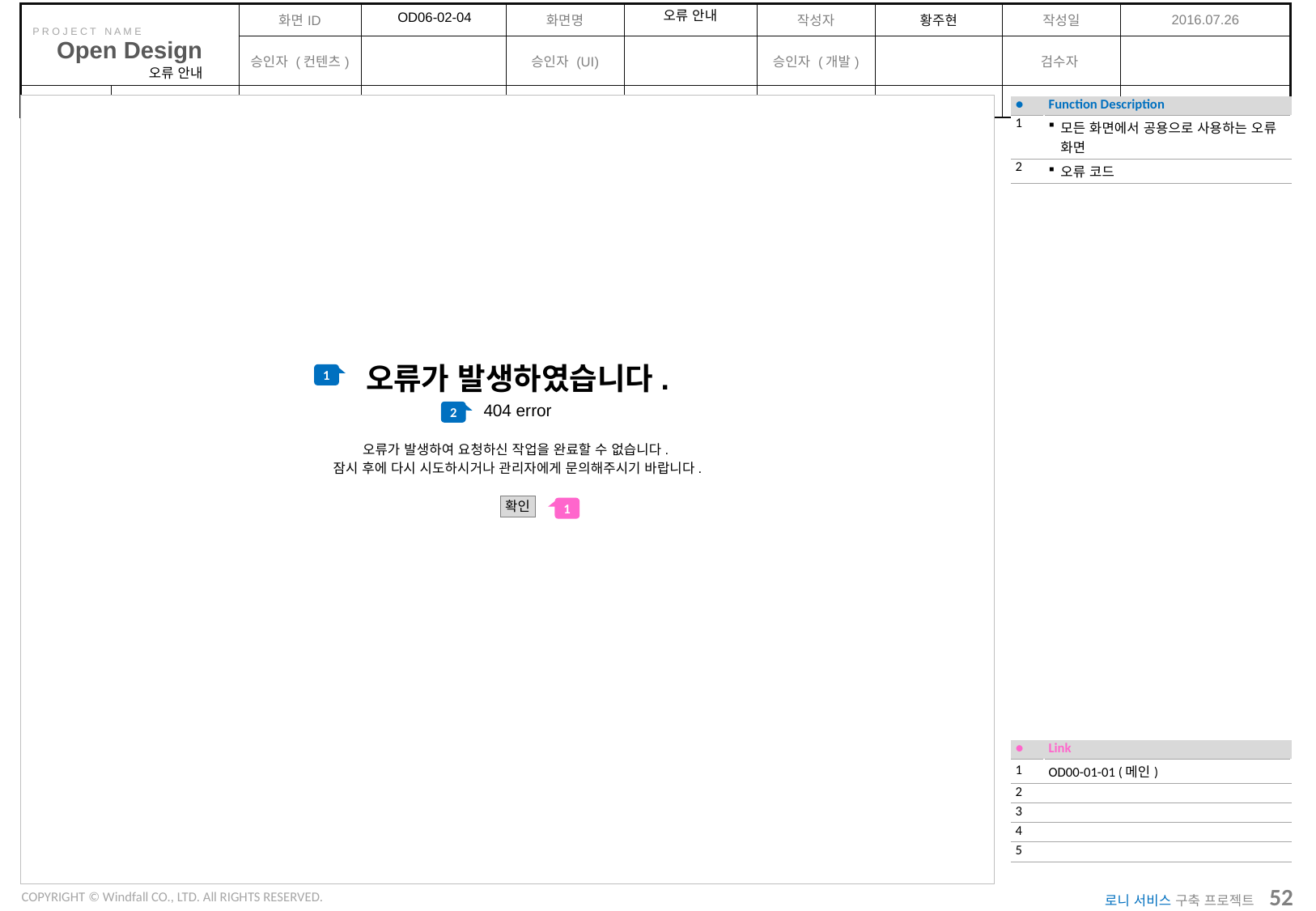

오류 안내
# OD06-02-04
오류 안내

| ● | Function Description |
| --- | --- |
| 1 | 모든 화면에서 공용으로 사용하는 오류 화면 |
| 2 | 오류 코드 |
오류가 발생하였습니다.
1
404 error
2
오류가 발생하여 요청하신 작업을 완료할 수 없습니다.
잠시 후에 다시 시도하시거나 관리자에게 문의해주시기 바랍니다.
확인
1
| ● | Link |
| --- | --- |
| 1 | OD00-01-01 (메인) |
| 2 |  |
| 3 |  |
| 4 |  |
| 5 |  |
로니 서비스 구축 프로젝트   52